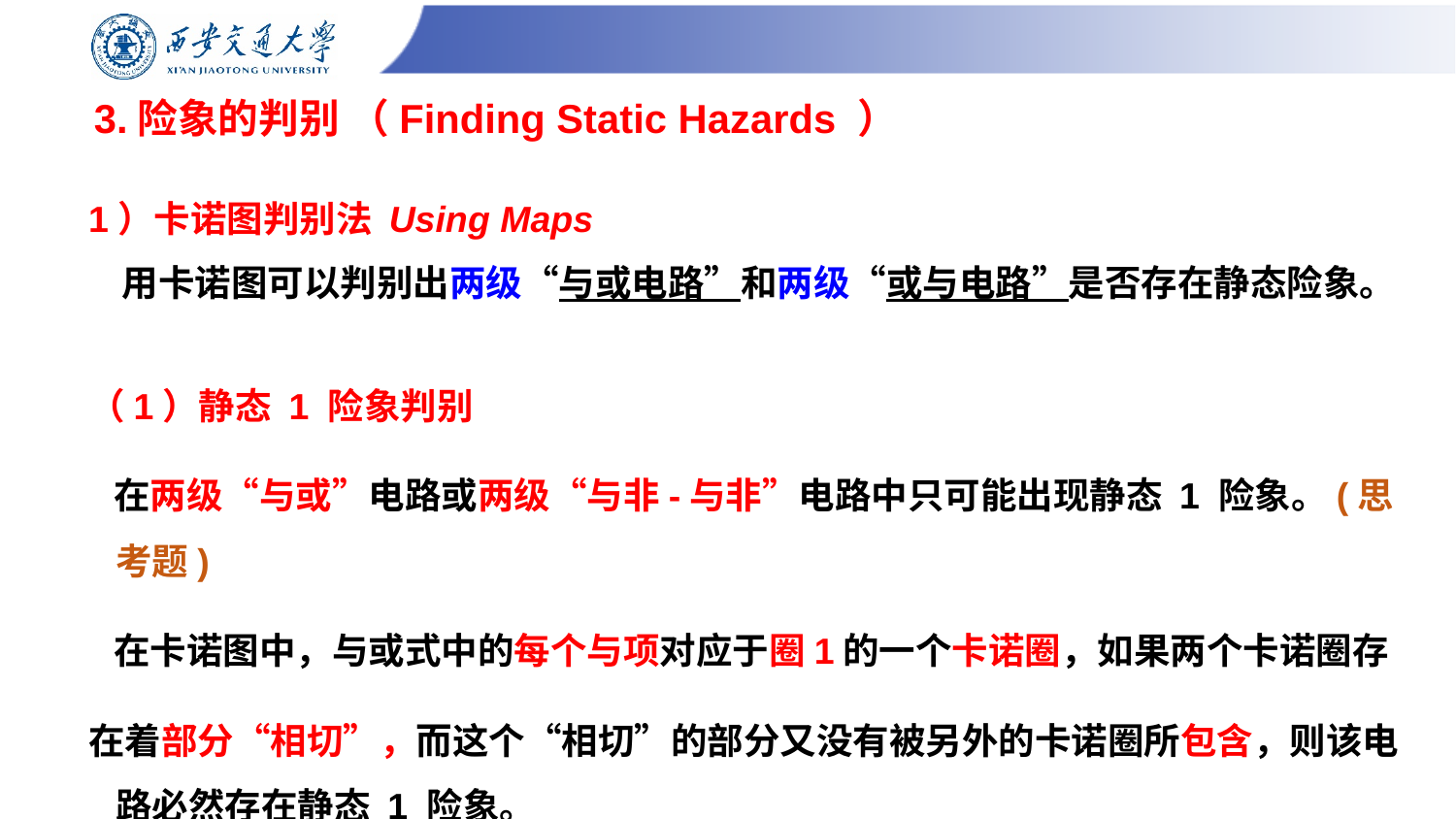

# 3.险象的判别 （Finding Static Hazards ）
1）卡诺图判别法 Using Maps
   用卡诺图可以判别出两级“与或电路”和两级“或与电路”是否存在静态险象。

（1）静态 1 险象判别
  在两级“与或”电路或两级“与非-与非”电路中只可能出现静态 1 险象。(思考题)
  在卡诺图中，与或式中的每个与项对应于圈1的一个卡诺圈，如果两个卡诺圈存
在着部分“相切”，而这个“相切”的部分又没有被另外的卡诺圈所包含，则该电路必然存在静态 1 险象。